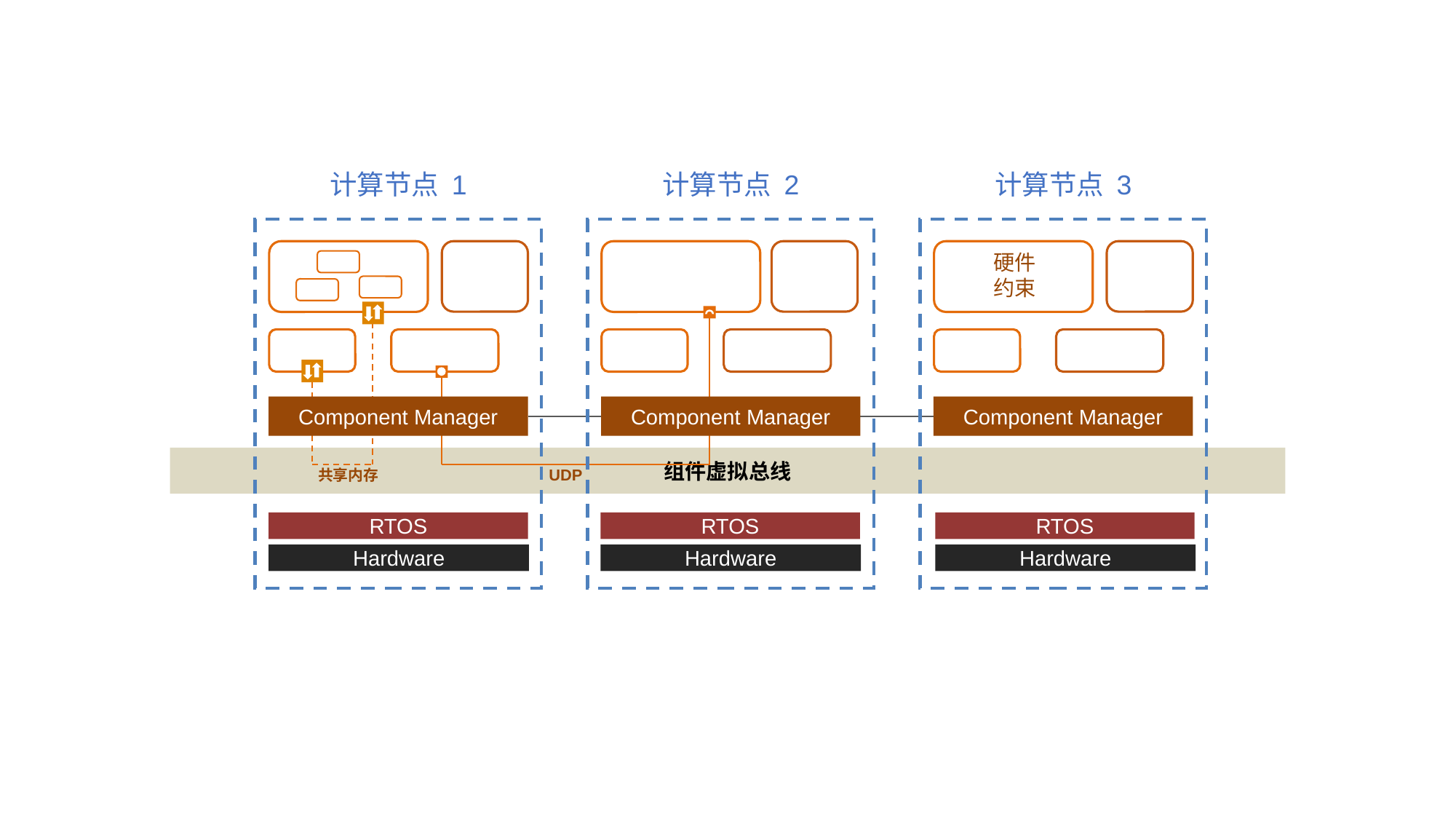

计算节点 1
计算节点 2
计算节点 3

硬件
约束

Component Manager
Component Manager
Component Manager
组件虚拟总线
UDP
共享内存
RTOS
RTOS
RTOS
Hardware
Hardware
Hardware